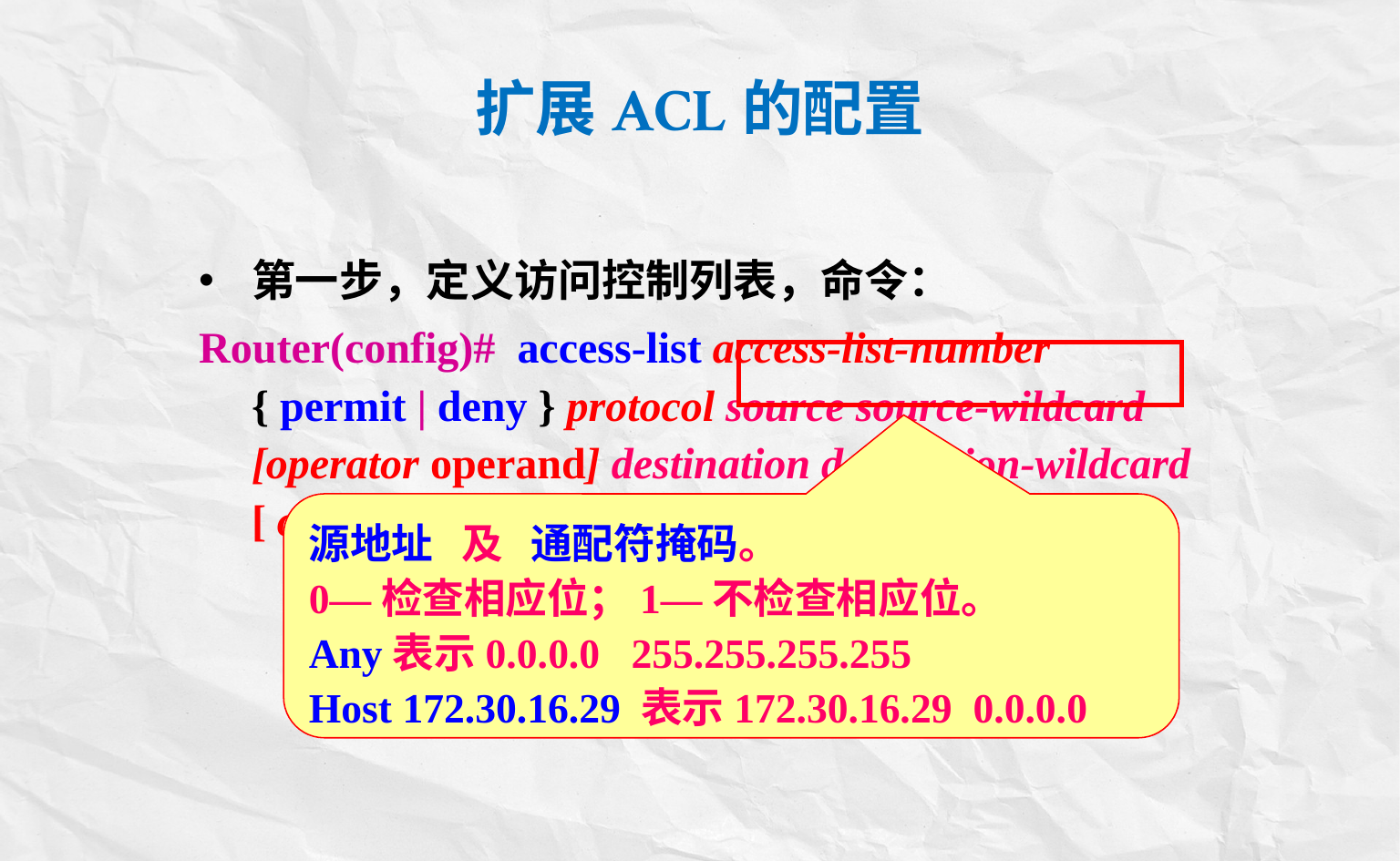

扩展ACL的配置
第一步，定义访问控制列表，命令：
Router(config)#  access-list access-list-number { permit | deny } protocol source source-wildcard [operator operand] destination destination-wildcard [ operator operand]  [ established ] [log]

源地址   及   通配符掩码。
0—检查相应位；1—不检查相应位。
Any表示0.0.0.0   255.255.255.255
Host 172.30.16.29 表示172.30.16.29  0.0.0.0

29